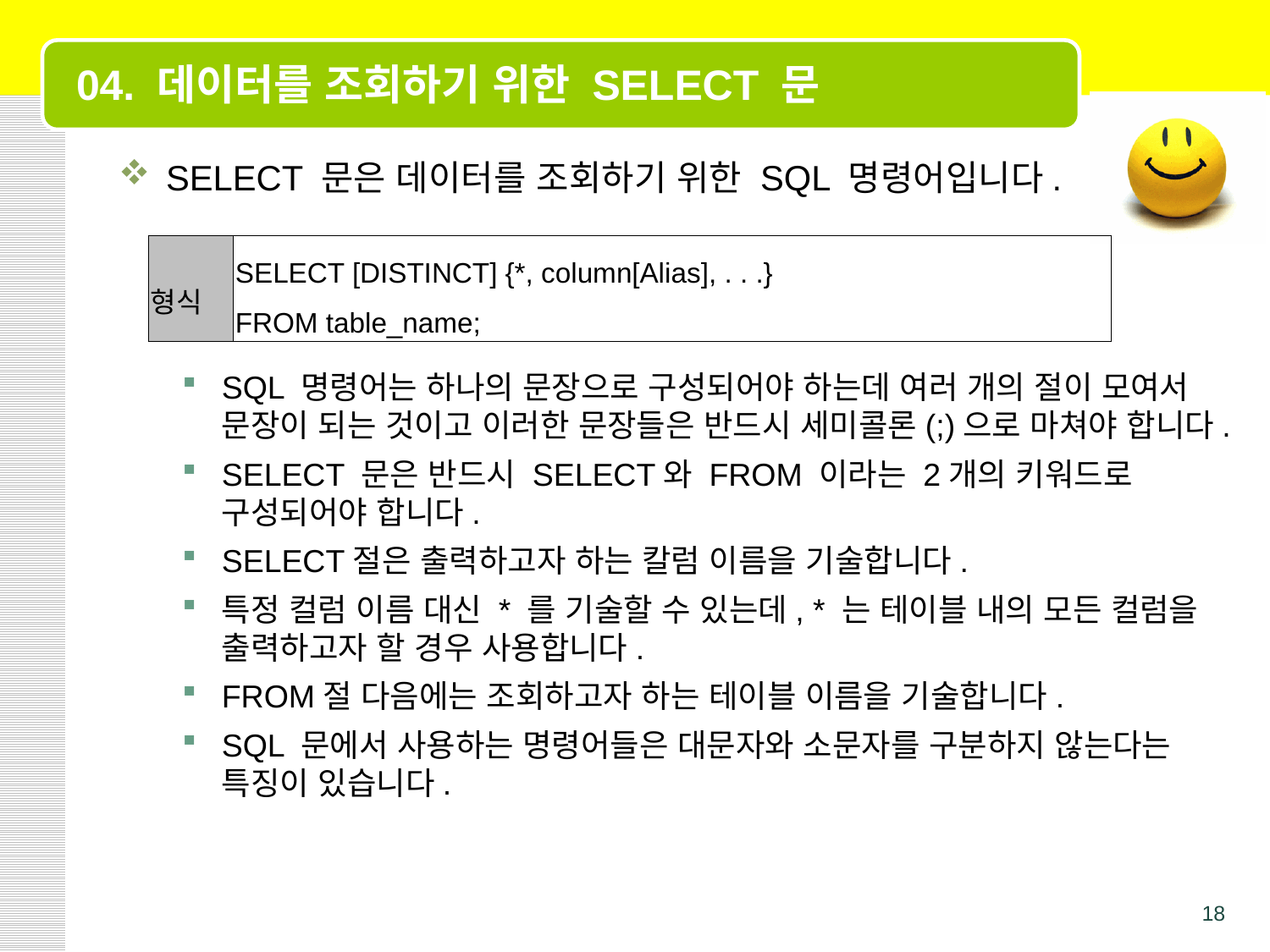

# 04. 데이터를 조회하기 위한 SELECT 문
SELECT 문은 데이터를 조회하기 위한 SQL 명령어입니다.

SQL 명령어는 하나의 문장으로 구성되어야 하는데 여러 개의 절이 모여서 문장이 되는 것이고 이러한 문장들은 반드시 세미콜론(;)으로 마쳐야 합니다.
SELECT 문은 반드시 SELECT와 FROM 이라는 2개의 키워드로 구성되어야 합니다.
SELECT절은 출력하고자 하는 칼럼 이름을 기술합니다.
특정 컬럼 이름 대신 * 를 기술할 수 있는데, * 는 테이블 내의 모든 컬럼을 출력하고자 할 경우 사용합니다.
FROM절 다음에는 조회하고자 하는 테이블 이름을 기술합니다.
SQL 문에서 사용하는 명령어들은 대문자와 소문자를 구분하지 않는다는 특징이 있습니다.

| 형식 | SELECT [DISTINCT] {\*, column[Alias], . . .} FROM table\_name; |
| --- | --- |